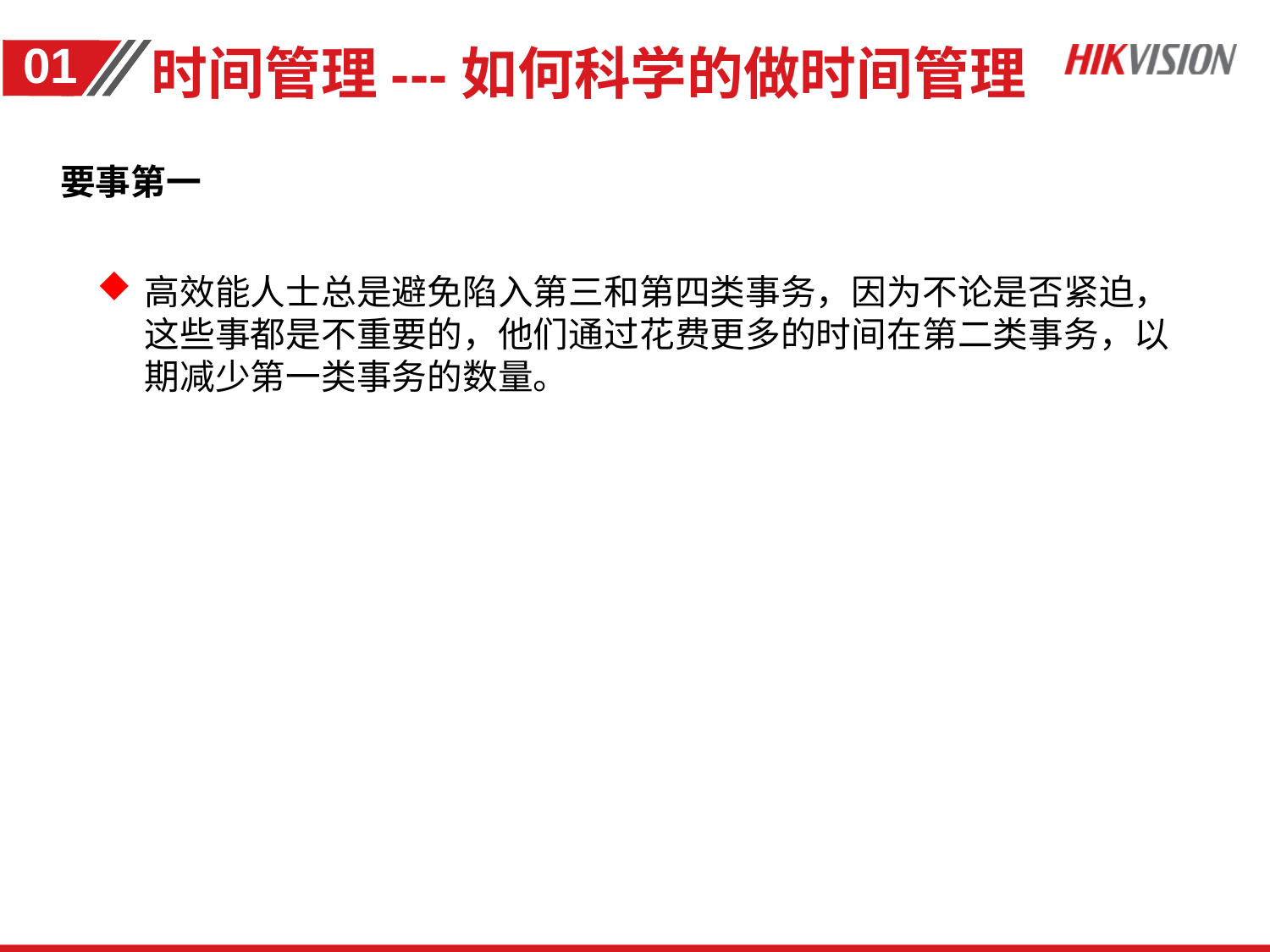

时间管理---如何科学的做时间管理

01
要事第一
高效能人士总是避免陷入第三和第四类事务，因为不论是否紧迫，这些事都是不重要的，他们通过花费更多的时间在第二类事务，以期减少第一类事务的数量。